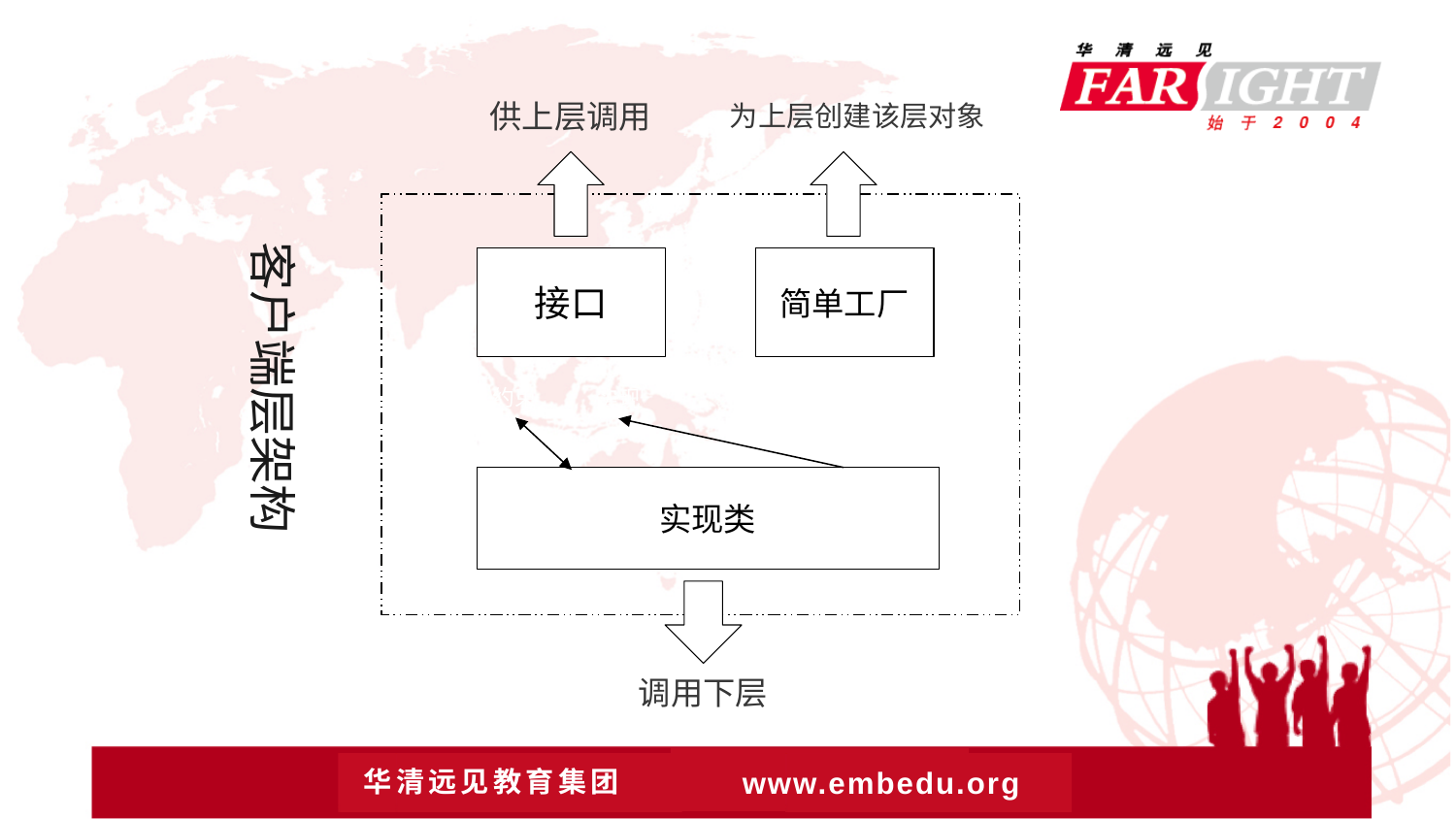

供上层调用
为上层创建该层对象

接口
简单工厂
约束
创建
实现
实现类

调用下层
客户端层架构